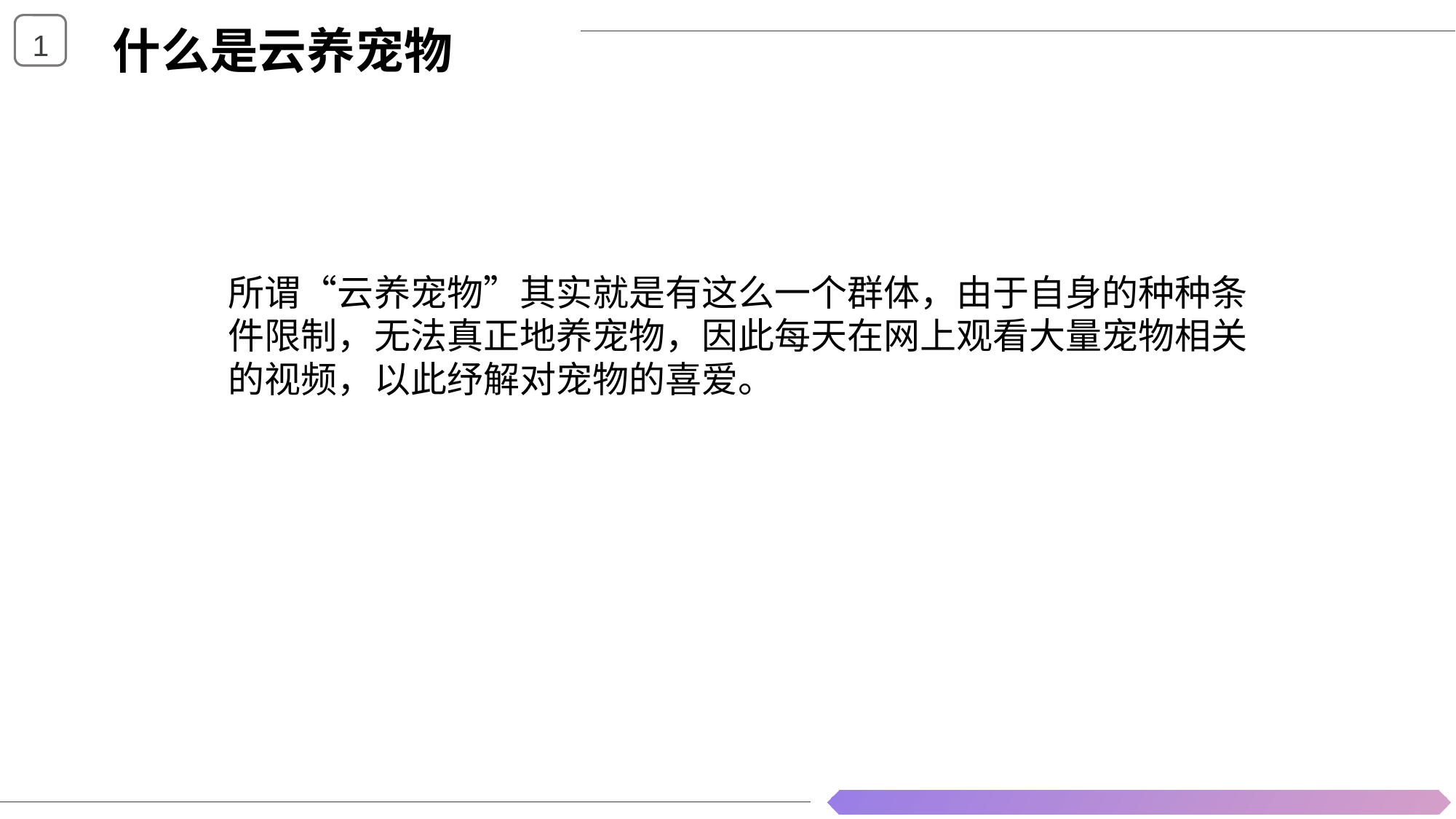

1

什么是云养宠物
所谓“云养宠物”其实就是有这么一个群体，由于自身的种种条件限制，无法真正地养宠物，因此每天在网上观看大量宠物相关的视频，以此纾解对宠物的喜爱。